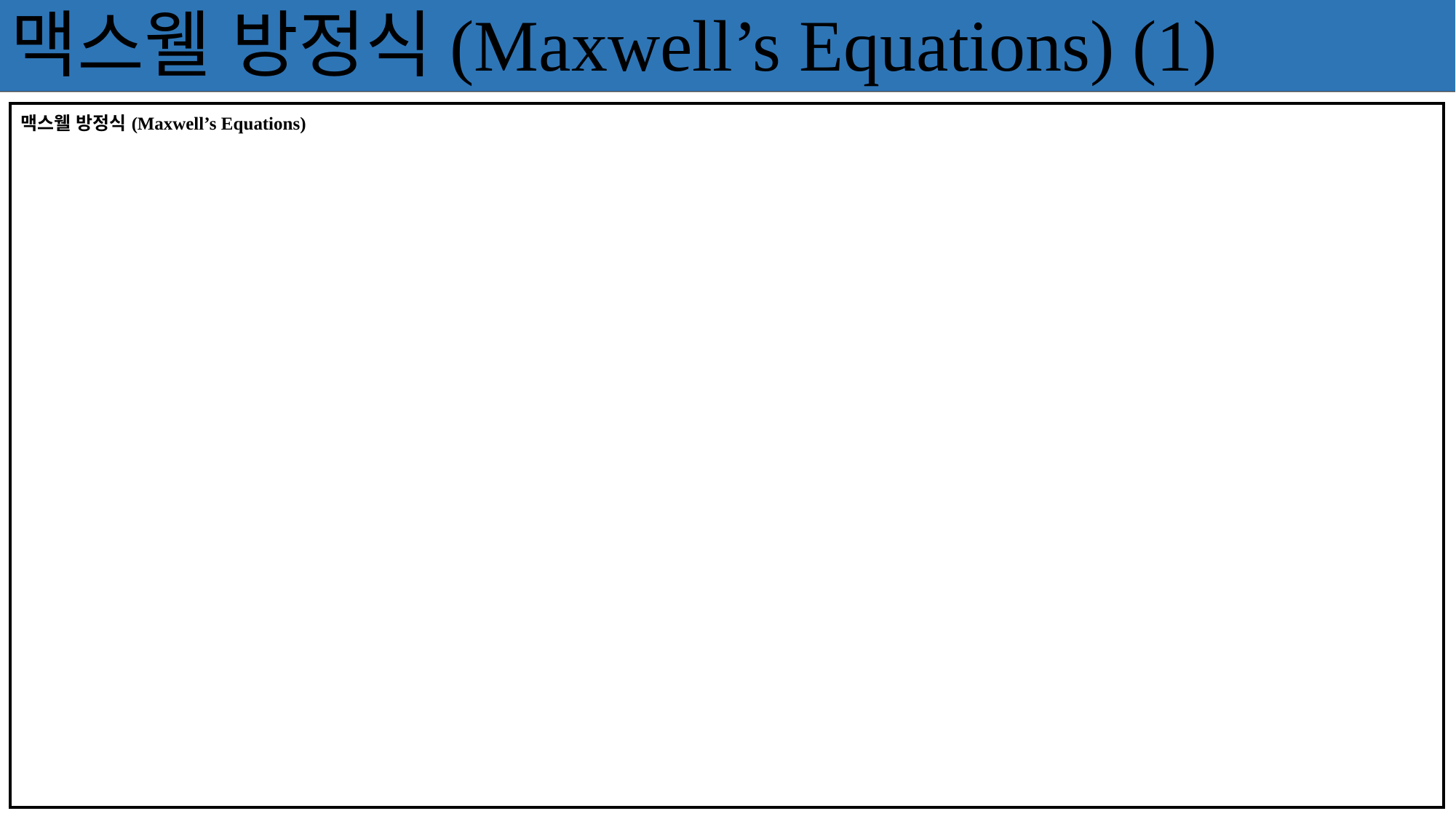

맥스웰 방정식(Maxwell’s Equations) (1)
| 맥스웰 방정식(Maxwell’s Equations) |
| --- |